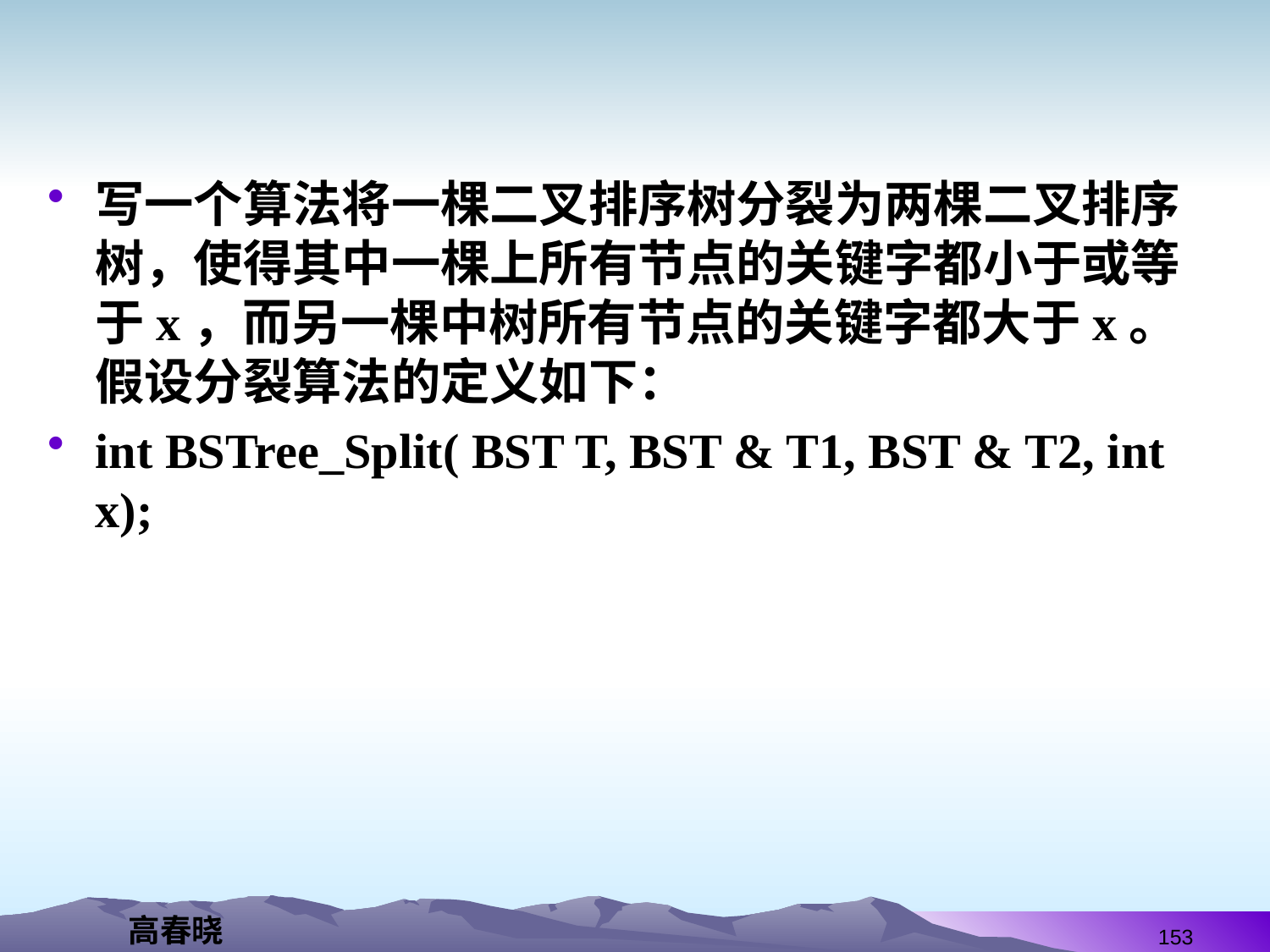

#
写一个算法将一棵二叉排序树分裂为两棵二叉排序树，使得其中一棵上所有节点的关键字都小于或等于x，而另一棵中树所有节点的关键字都大于x。假设分裂算法的定义如下：
int BSTree_Split( BST T, BST & T1, BST & T2, int x);

153